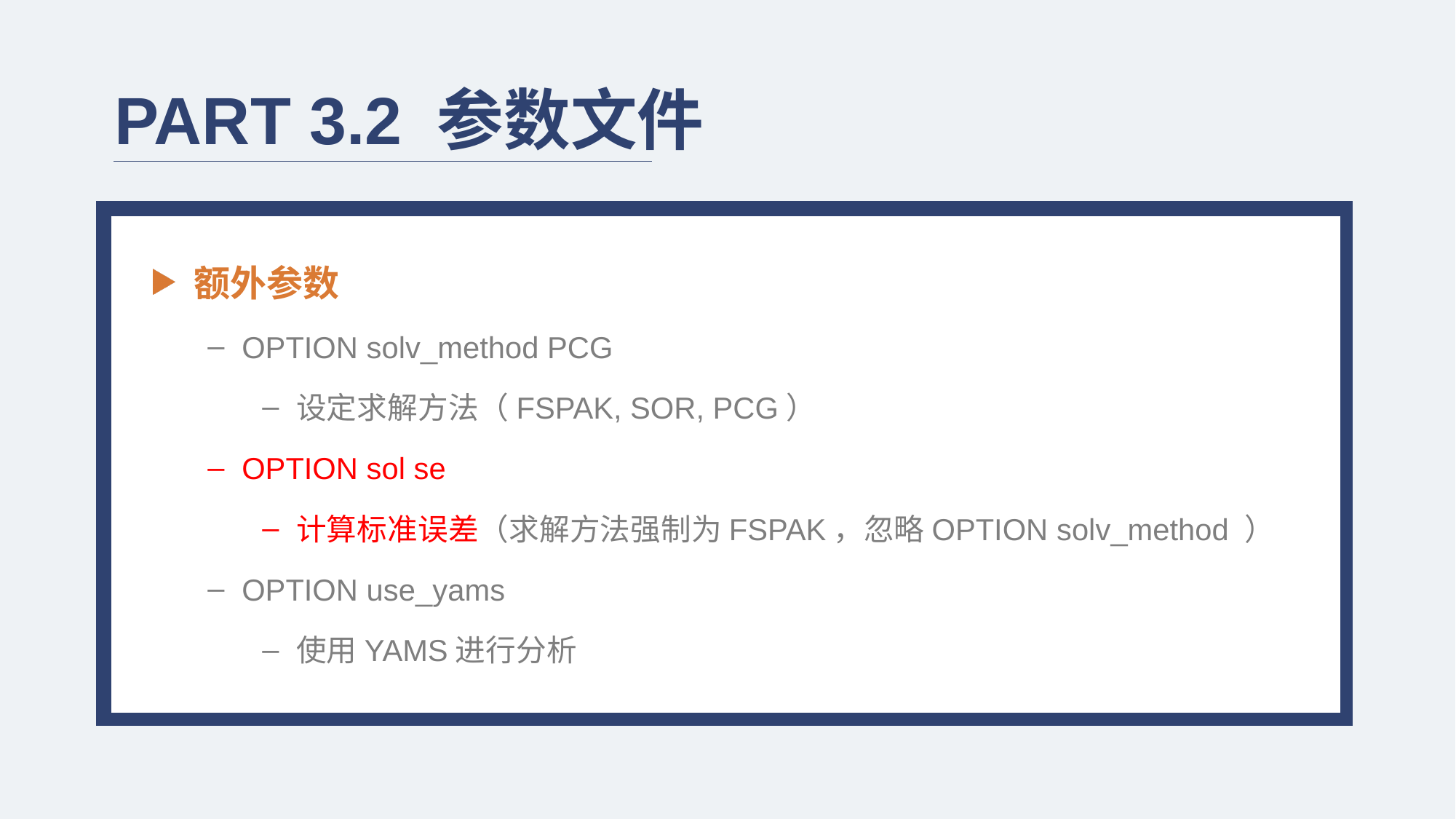

PART 3.2 参数文件

额外参数
OPTION solv_method PCG
设定求解方法（FSPAK, SOR, PCG）
OPTION sol se
计算标准误差（求解方法强制为FSPAK，忽略OPTION solv_method ）
OPTION use_yams
使用YAMS进行分析